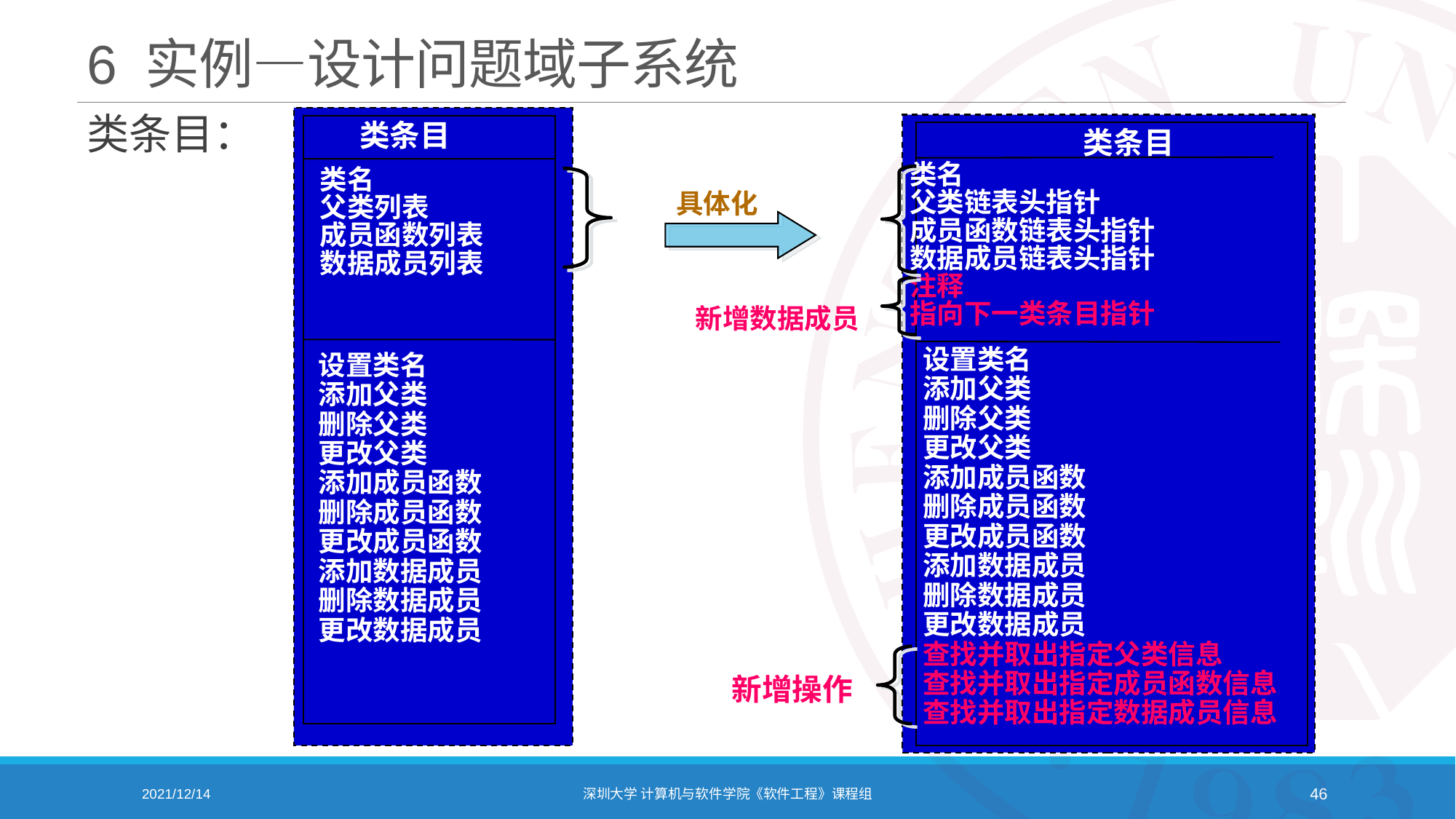

# 6 实例—设计问题域子系统
类条目：

类条目

类名
父类列表
成员函数列表
数据成员列表

设置类名
添加父类
删除父类
更改父类
添加成员函数
删除成员函数
更改成员函数
添加数据成员
删除数据成员
更改数据成员

类条目

类名
父类链表头指针
成员函数链表头指针
数据成员链表头指针
注释
指向下一类条目指针

设置类名
添加父类
删除父类
更改父类
添加成员函数
删除成员函数
更改成员函数
添加数据成员
删除数据成员
更改数据成员
查找并取出指定父类信息
查找并取出指定成员函数信息
查找并取出指定数据成员信息

具体化

新增数据成员
新增操作
2021/12/14
深圳大学 计算机与软件学院《软件工程》课程组
46